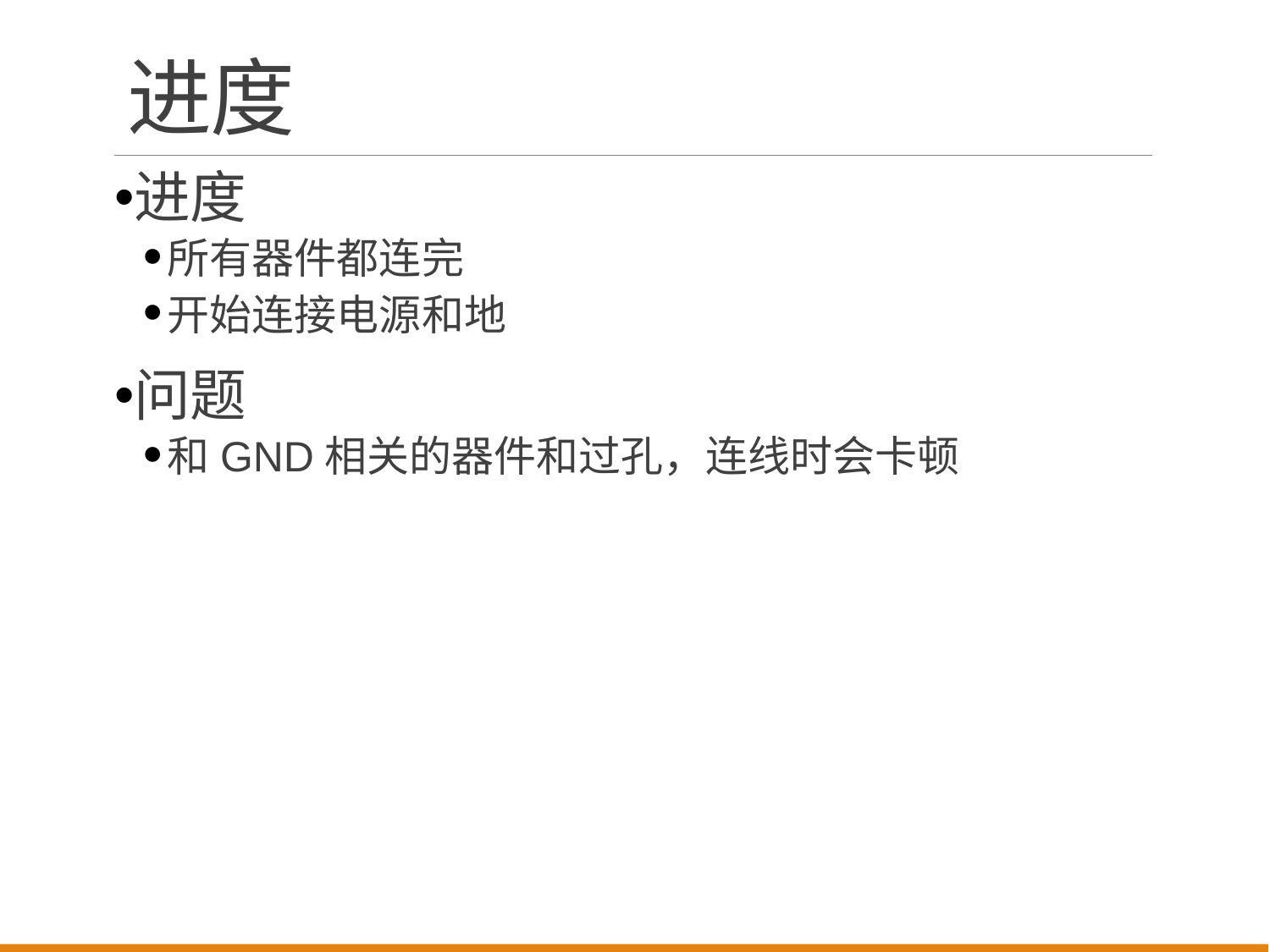

# 进度
进度
所有器件都连完
开始连接电源和地
问题
和GND相关的器件和过孔，连线时会卡顿